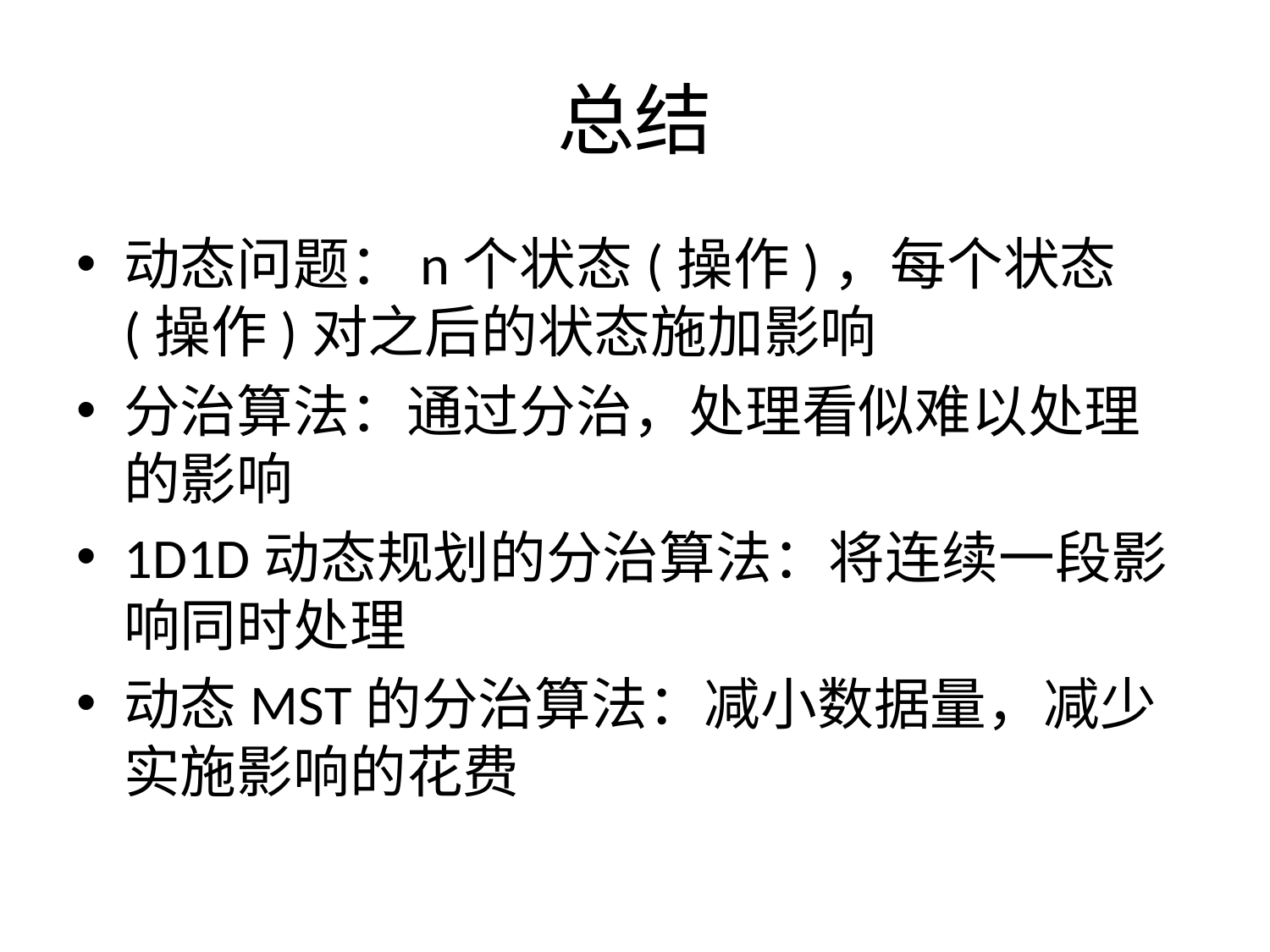

# 总结
动态问题：n个状态(操作)，每个状态(操作)对之后的状态施加影响
分治算法：通过分治，处理看似难以处理的影响
1D1D动态规划的分治算法：将连续一段影响同时处理
动态MST的分治算法：减小数据量，减少实施影响的花费